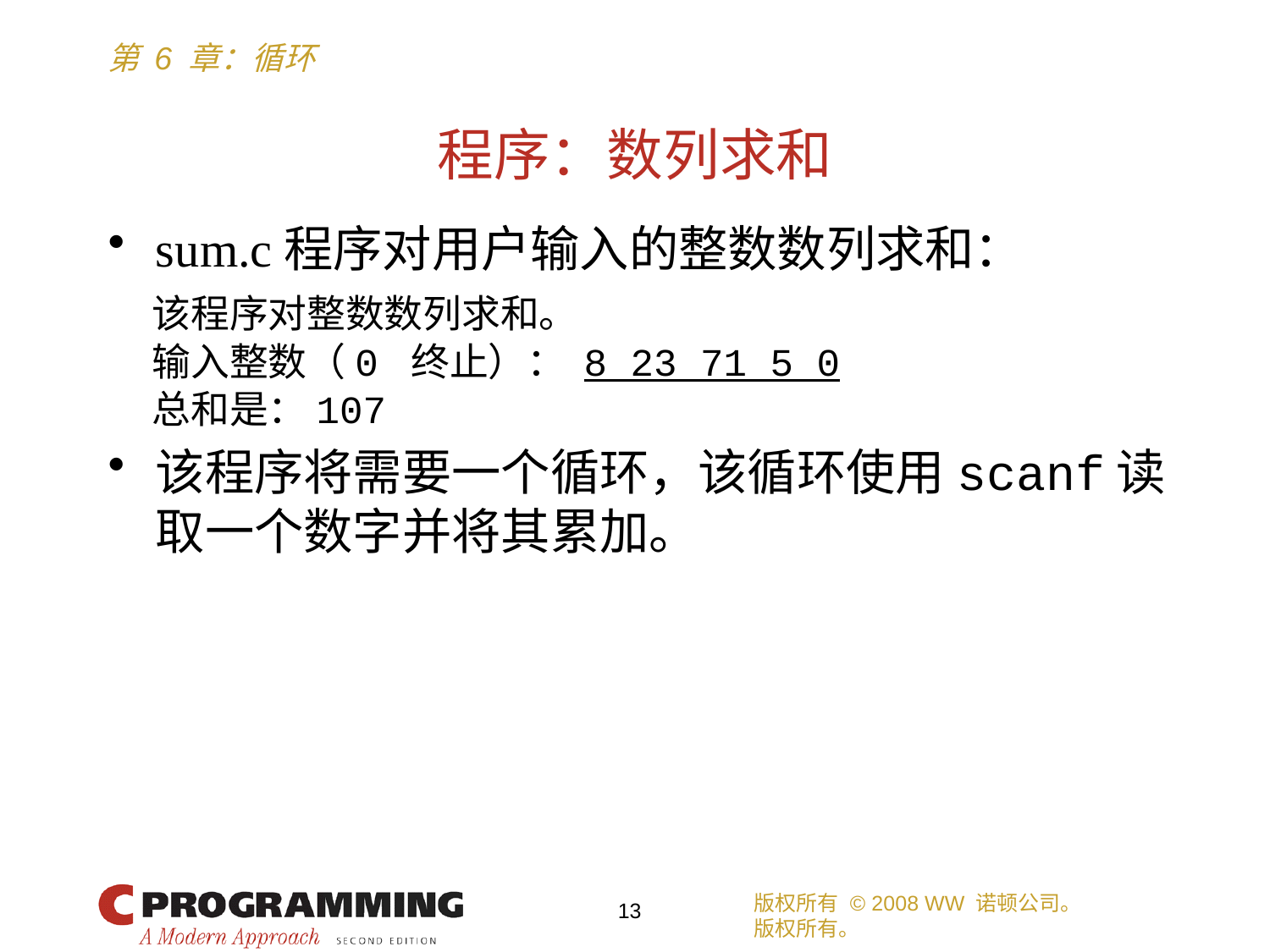

# 程序：数列求和
sum.c程序对用户输入的整数数列求和：
    该程序对整数数列求和。
    输入整数（0 终止）： 8 23 71 5 0
    总和是：107
该程序将需要一个循环，该循环使用scanf读取一个数字并将其累加。

版权所有 © 2008 WW 诺顿公司。
版权所有。
13